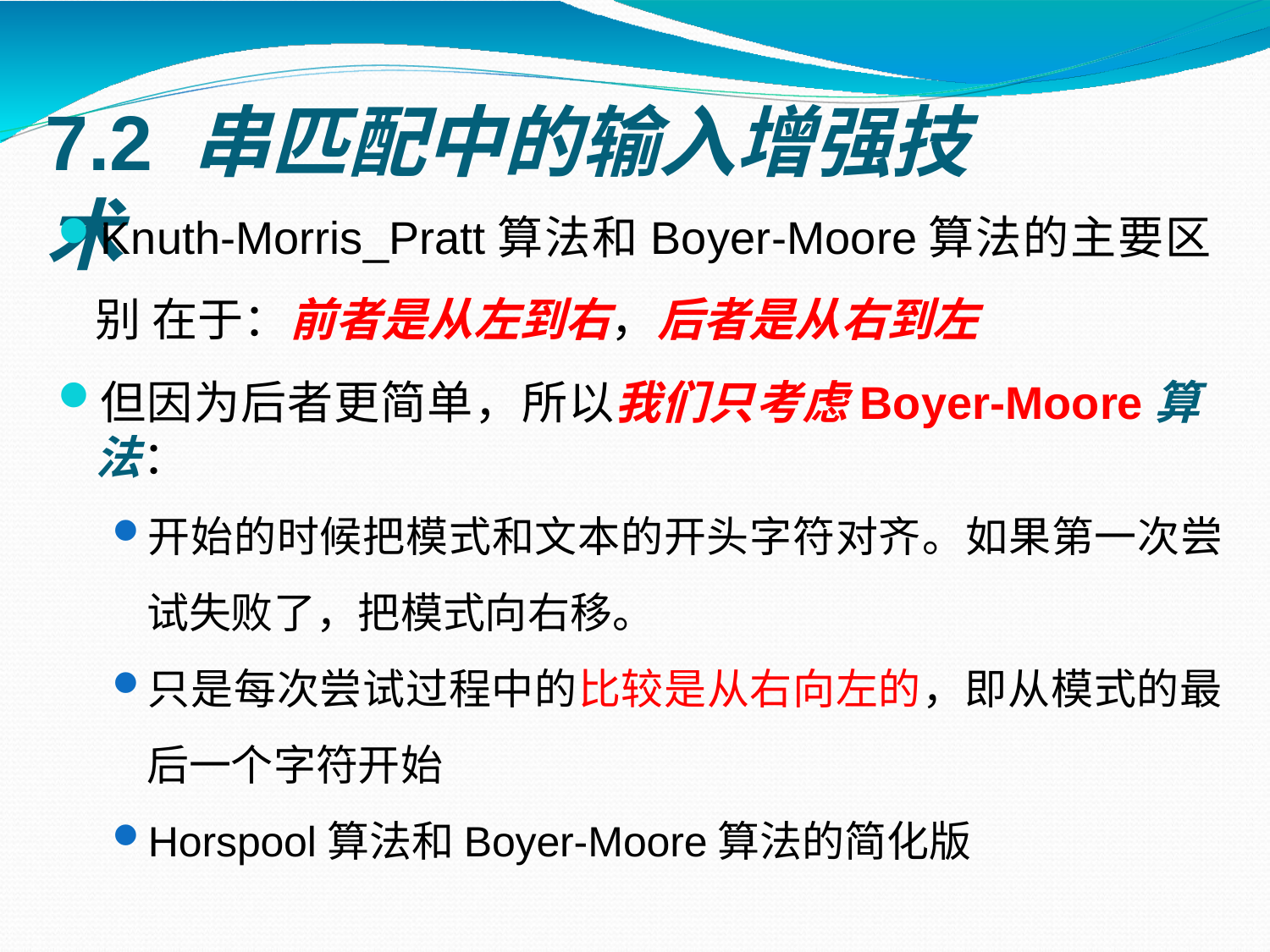

# 7.2 串匹配中的输入增强技术
Knuth-Morris_Pratt算法和Boyer-Moore算法的主要区别 在于：前者是从左到右，后者是从右到左
但因为后者更简单，所以我们只考虑Boyer-Moore算法：
开始的时候把模式和文本的开头字符对齐。如果第一次尝 试失败了，把模式向右移。
只是每次尝试过程中的比较是从右向左的，即从模式的最
后一个字符开始
Horspool算法和Boyer-Moore算法的简化版